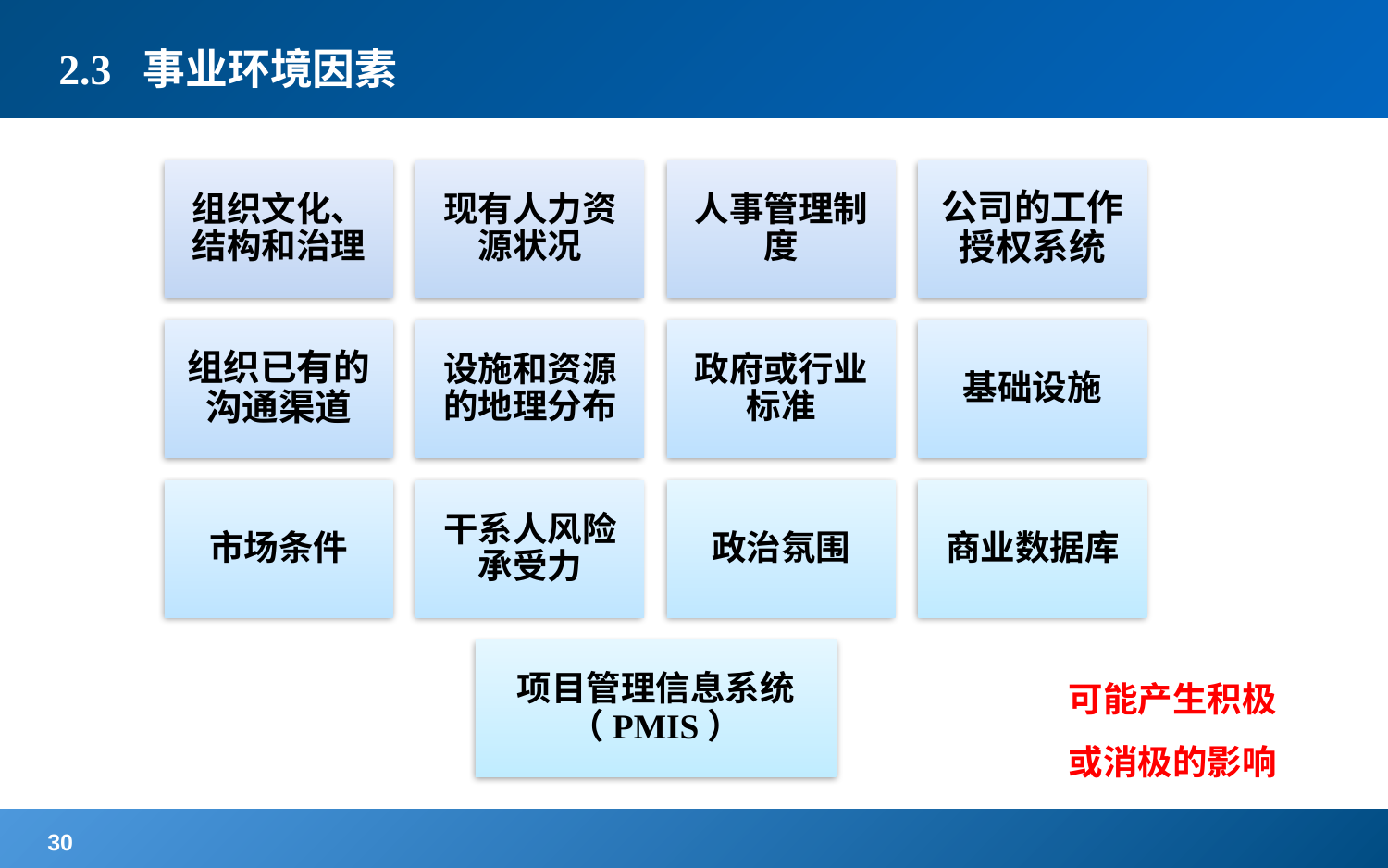

# 2.3  事业环境因素
组织文化、结构和治理
现有人力资源状况
人事管理制度
公司的工作授权系统
组织已有的沟通渠道
设施和资源的地理分布
政府或行业标准
基础设施
市场条件
干系人风险承受力
政治氛围
商业数据库
项目管理信息系统（PMIS）
可能产生积极或消极的影响